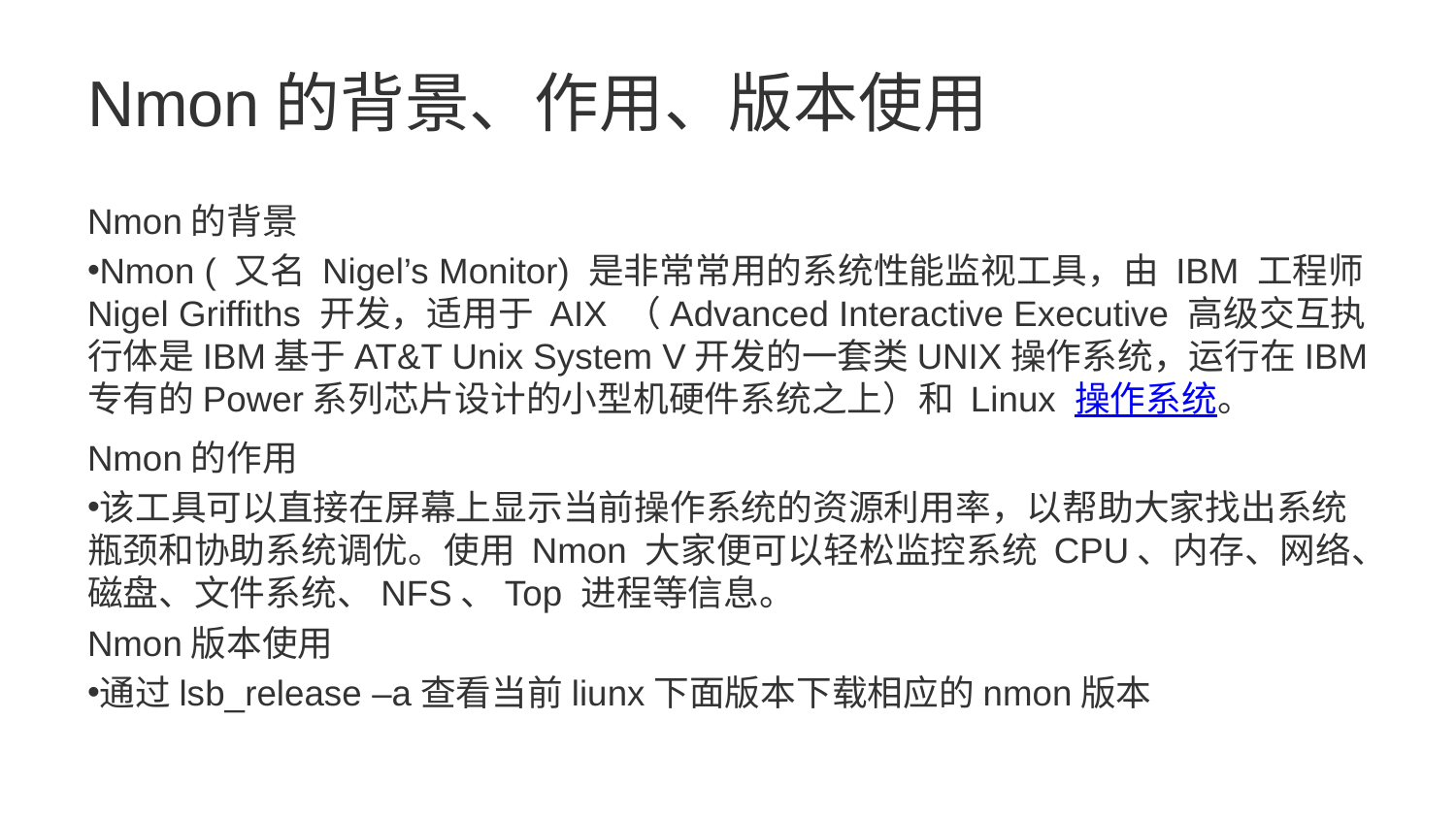

# Nmon的背景、作用、版本使用
Nmon的背景
Nmon ( 又名 Nigel’s Monitor) 是非常常用的系统性能监视工具，由 IBM 工程师 Nigel Griffiths 开发，适用于 AIX （Advanced Interactive Executive 高级交互执行体是IBM基于AT&T Unix System V开发的一套类UNIX操作系统，运行在IBM专有的Power系列芯片设计的小型机硬件系统之上）和 Linux 操作系统。
Nmon的作用
该工具可以直接在屏幕上显示当前操作系统的资源利用率，以帮助大家找出系统瓶颈和协助系统调优。使用 Nmon 大家便可以轻松监控系统 CPU、内存、网络、磁盘、文件系统、NFS、Top 进程等信息。
Nmon版本使用
通过lsb_release –a查看当前liunx下面版本下载相应的nmon版本